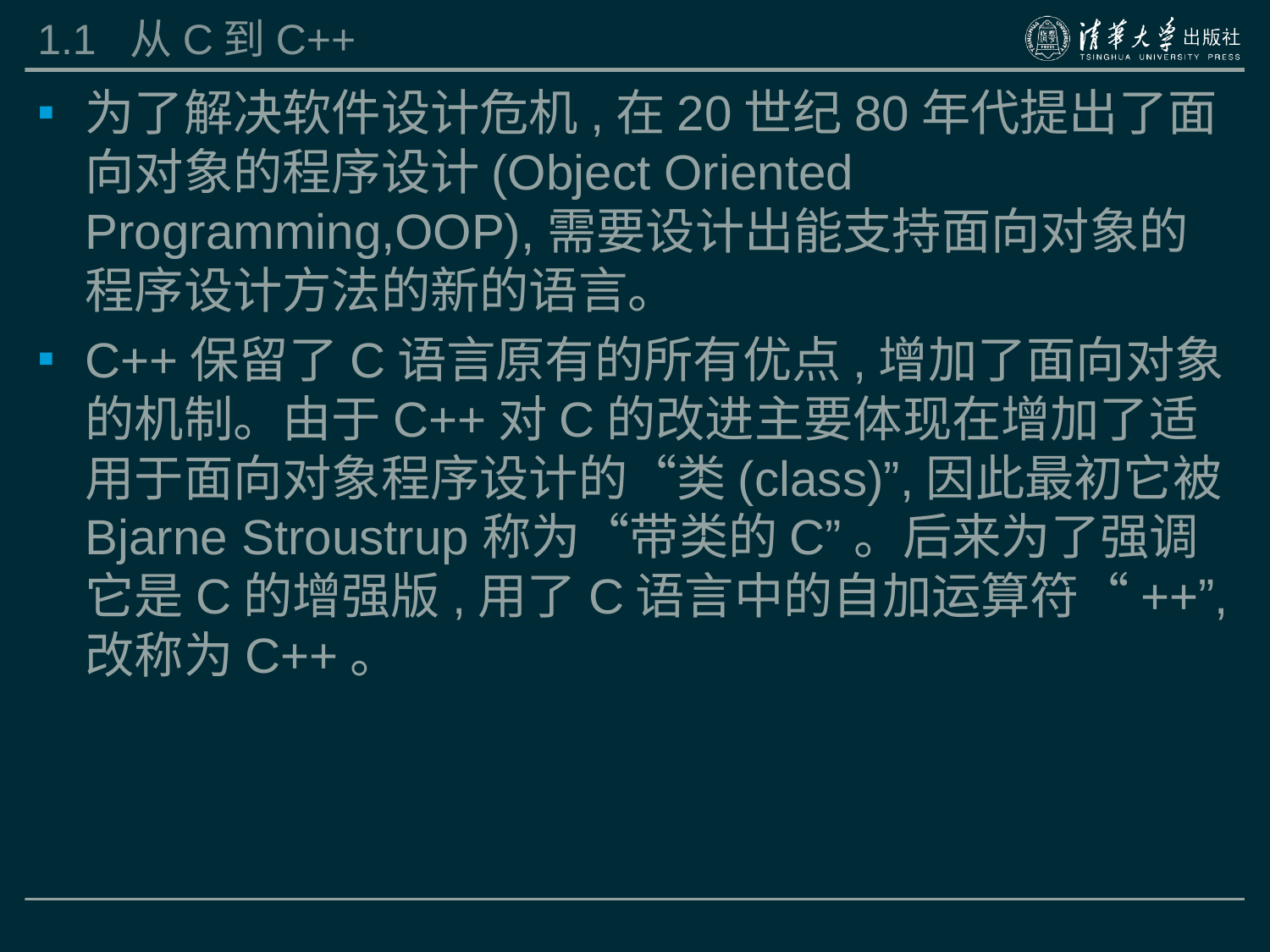

# 1.1  从C到C++
为了解决软件设计危机,在20世纪80年代提出了面向对象的程序设计(Object Oriented Programming,OOP),需要设计出能支持面向对象的程序设计方法的新的语言。
C++保留了C语言原有的所有优点,增加了面向对象的机制。由于C++对C的改进主要体现在增加了适用于面向对象程序设计的“类(class)”,因此最初它被Bjarne Stroustrup称为“带类的C”。后来为了强调它是C的增强版,用了C语言中的自加运算符“++”,改称为C++。